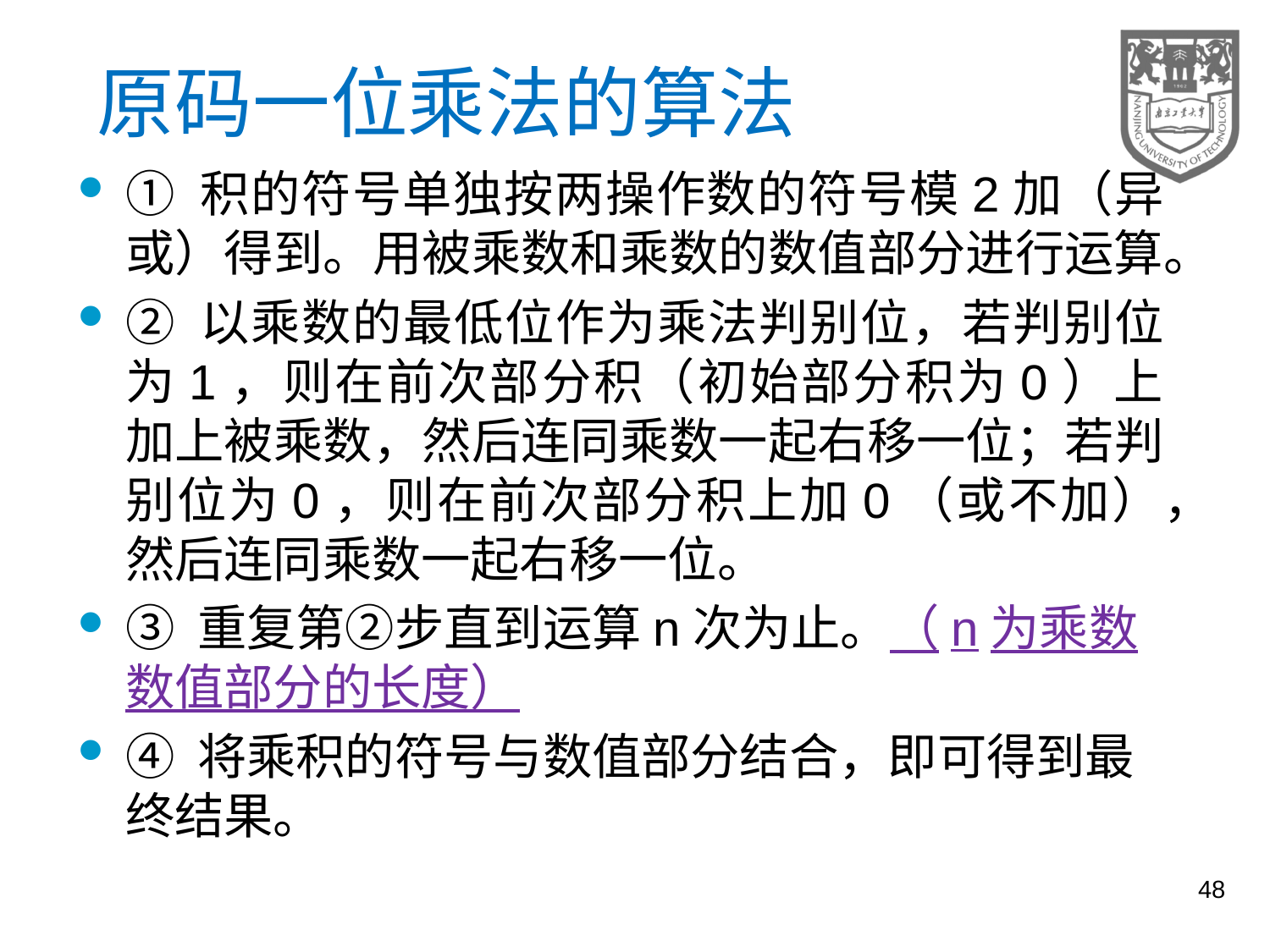

# 原码一位乘法的算法
① 积的符号单独按两操作数的符号模2加（异或）得到。用被乘数和乘数的数值部分进行运算。
② 以乘数的最低位作为乘法判别位，若判别位为1，则在前次部分积（初始部分积为0）上加上被乘数，然后连同乘数一起右移一位；若判别位为0，则在前次部分积上加0（或不加），然后连同乘数一起右移一位。
③ 重复第②步直到运算n次为止。（n为乘数数值部分的长度）
④ 将乘积的符号与数值部分结合，即可得到最终结果。
48